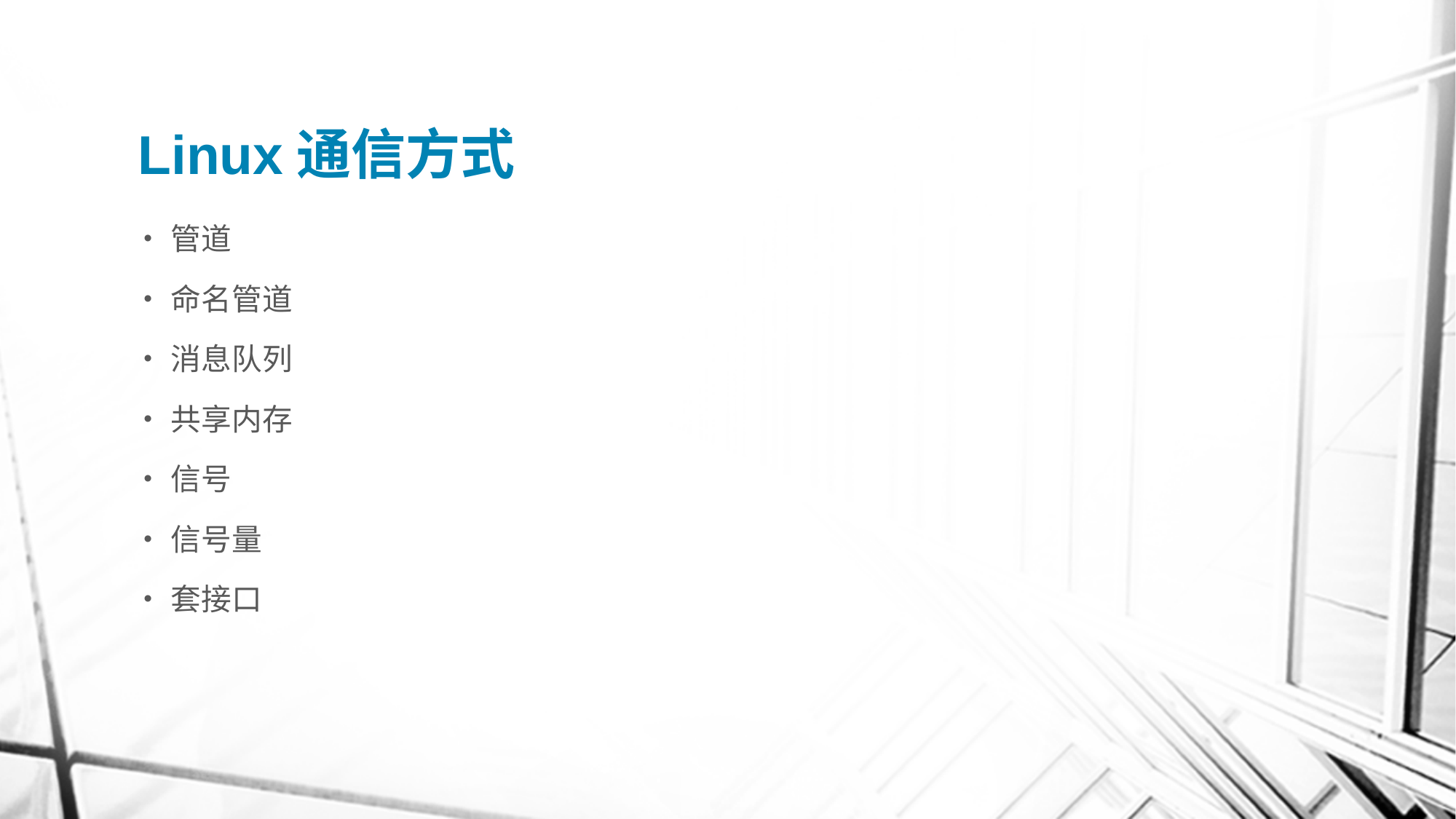

# Linux通信方式
管道
命名管道
消息队列
共享内存
信号
信号量
套接口